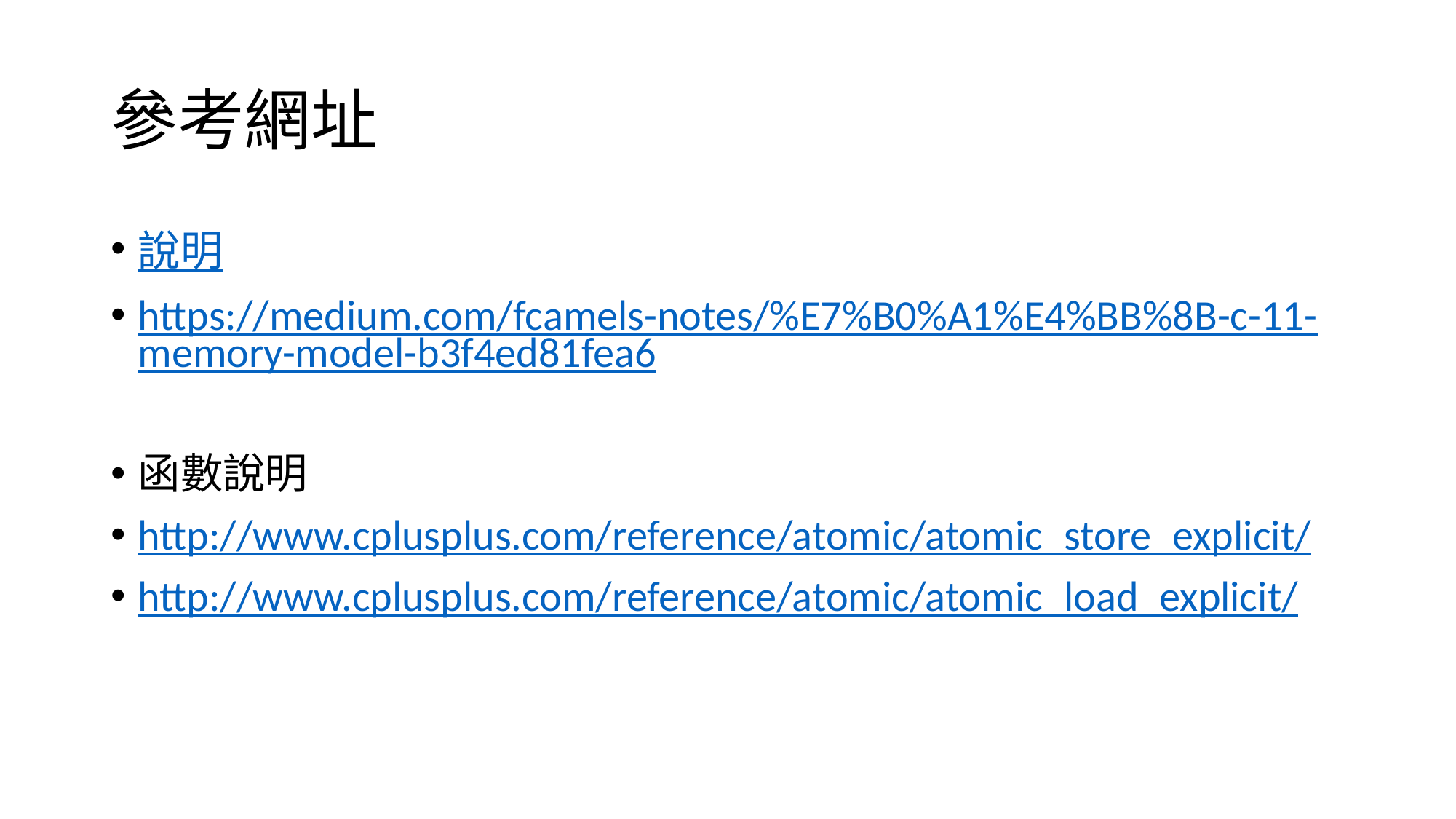

# 參考網址
說明
https://medium.com/fcamels-notes/%E7%B0%A1%E4%BB%8B-c-11-memory-model-b3f4ed81fea6

函數說明
http://www.cplusplus.com/reference/atomic/atomic_store_explicit/
http://www.cplusplus.com/reference/atomic/atomic_load_explicit/